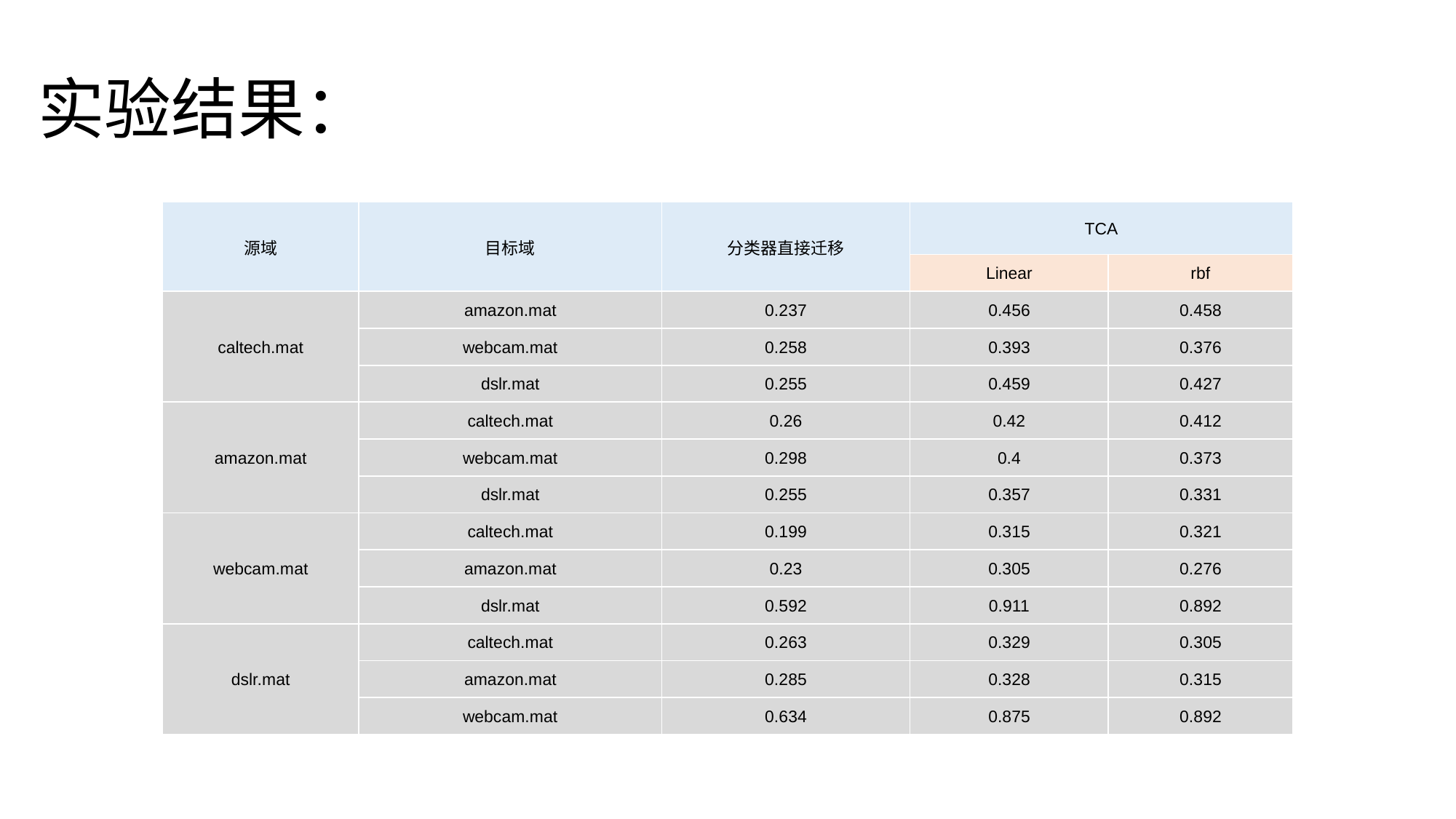

# 实验结果：
| 源域 | 目标域 | 分类器直接迁移 | TCA |  |
| --- | --- | --- | --- | --- |
|  |  |  | Linear | rbf |
| caltech.mat | amazon.mat | 0.237 | 0.456 | 0.458 |
|  | webcam.mat | 0.258 | 0.393 | 0.376 |
|  | dslr.mat | 0.255 | 0.459 | 0.427 |
| amazon.mat | caltech.mat | 0.26 | 0.42 | 0.412 |
|  | webcam.mat | 0.298 | 0.4 | 0.373 |
|  | dslr.mat | 0.255 | 0.357 | 0.331 |
| webcam.mat | caltech.mat | 0.199 | 0.315 | 0.321 |
|  | amazon.mat | 0.23 | 0.305 | 0.276 |
|  | dslr.mat | 0.592 | 0.911 | 0.892 |
| dslr.mat | caltech.mat | 0.263 | 0.329 | 0.305 |
|  | amazon.mat | 0.285 | 0.328 | 0.315 |
|  | webcam.mat | 0.634 | 0.875 | 0.892 |